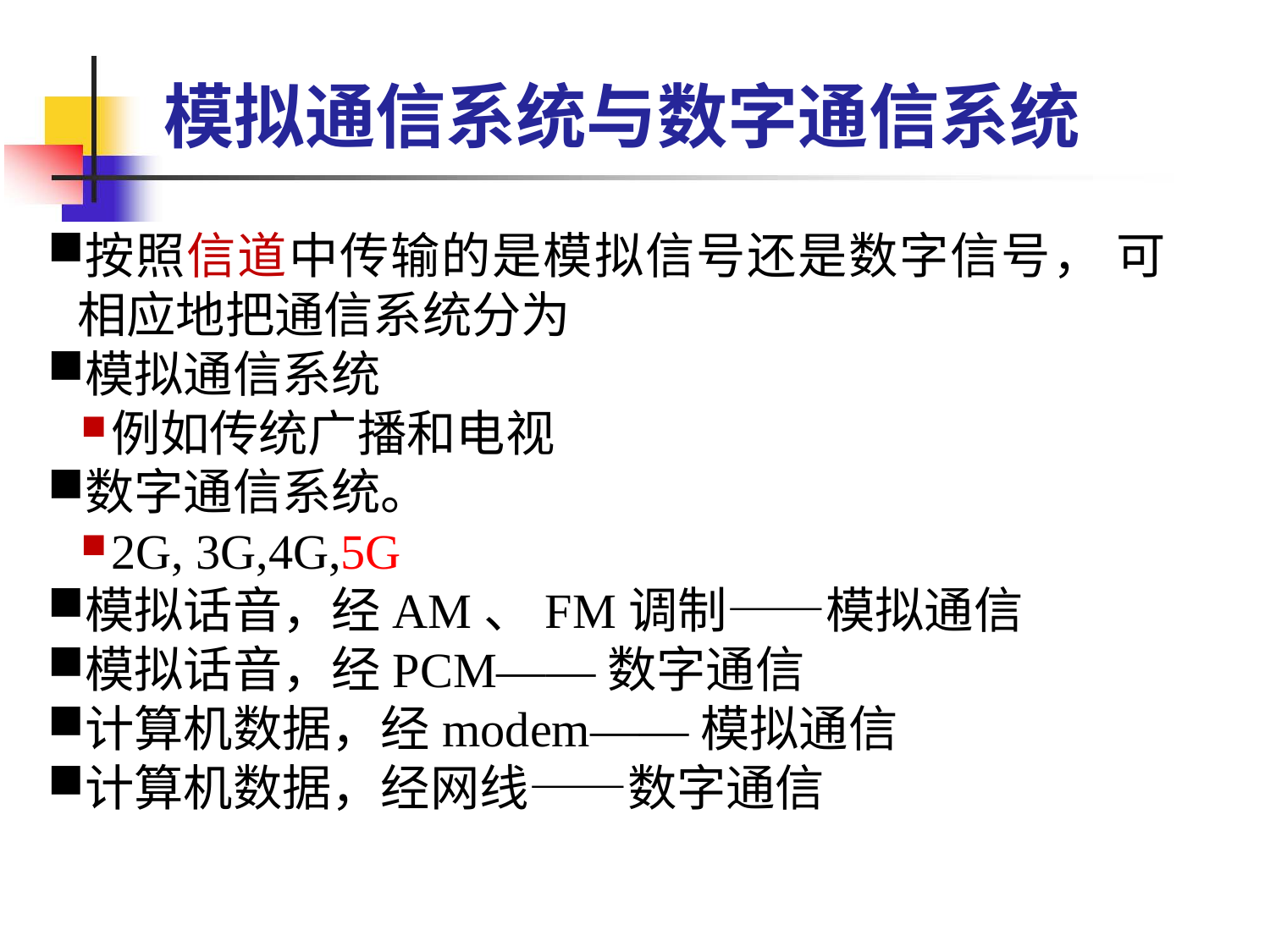

模拟通信系统与数字通信系统
按照信道中传输的是模拟信号还是数字信号， 可相应地把通信系统分为
模拟通信系统
例如传统广播和电视
数字通信系统。
2G, 3G,4G,5G
模拟话音，经AM、FM调制——模拟通信
模拟话音，经PCM——数字通信
计算机数据，经modem——模拟通信
计算机数据，经网线——数字通信